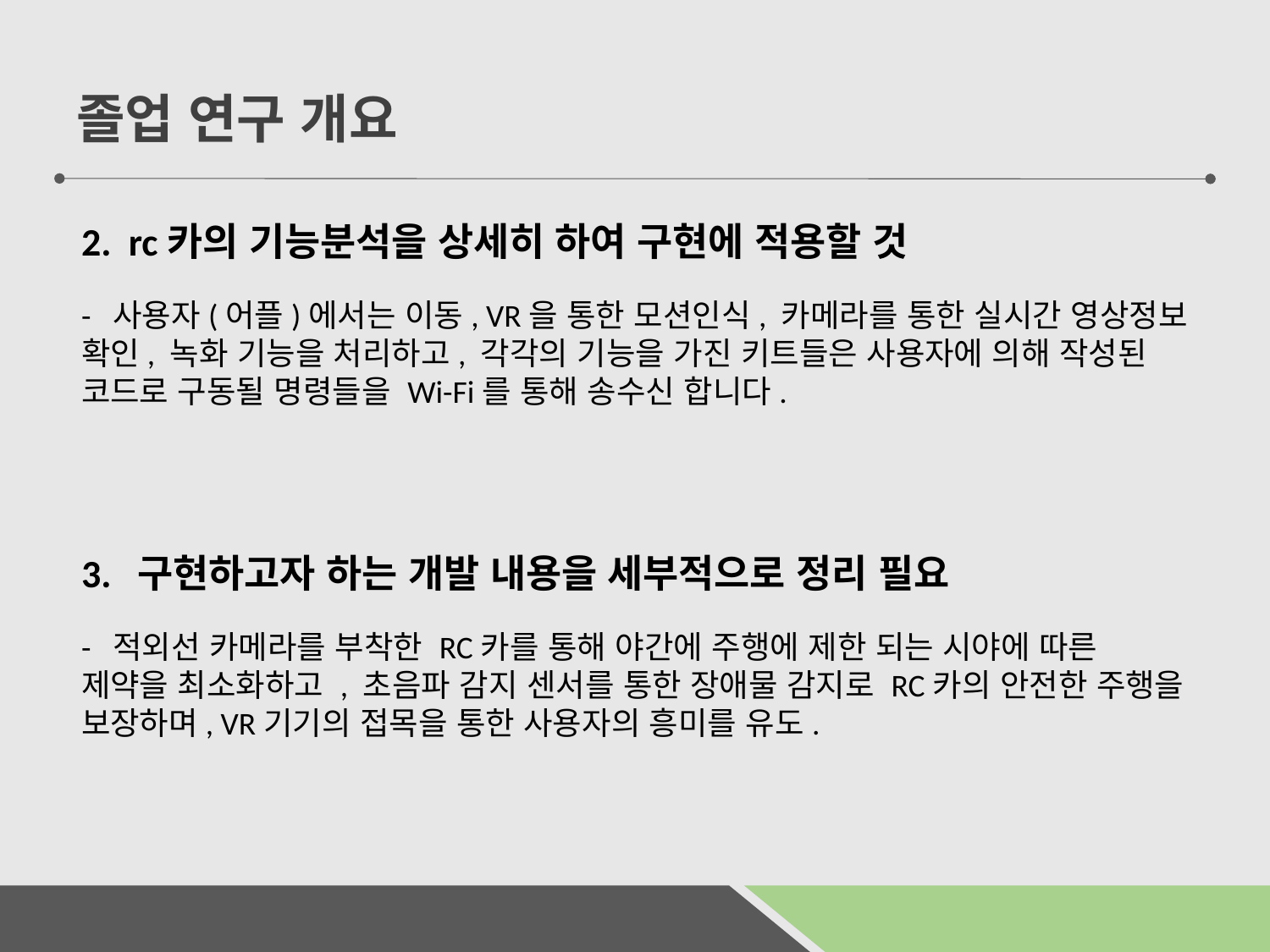

졸업 연구 개요
2.  rc카의 기능분석을 상세히 하여 구현에 적용할 것

-  사용자(어플)에서는 이동, VR을 통한 모션인식, 카메라를 통한 실시간 영상정보 확인, 녹화 기능을 처리하고, 각각의 기능을 가진 키트들은 사용자에 의해 작성된 코드로 구동될 명령들을 Wi-Fi를 통해 송수신 합니다.

3.  구현하고자 하는 개발 내용을 세부적으로 정리 필요

-  적외선 카메라를 부착한 RC카를 통해 야간에 주행에 제한 되는 시야에 따른 제약을 최소화하고 , 초음파 감지 센서를 통한 장애물 감지로 RC카의 안전한 주행을 보장하며, VR기기의 접목을 통한 사용자의 흥미를 유도.